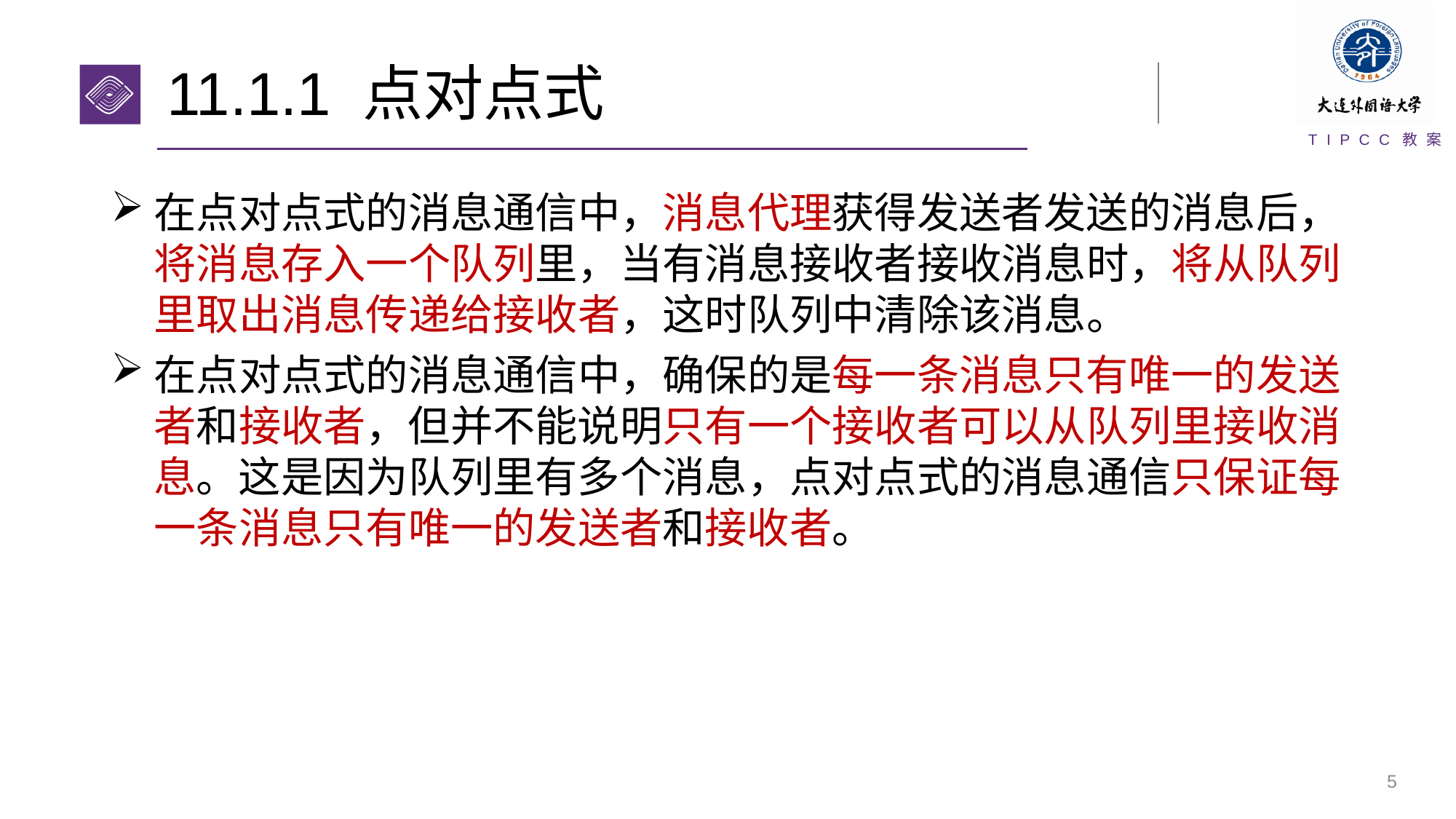

# 11.1.1 点对点式
在点对点式的消息通信中，消息代理获得发送者发送的消息后，将消息存入一个队列里，当有消息接收者接收消息时，将从队列里取出消息传递给接收者，这时队列中清除该消息。
在点对点式的消息通信中，确保的是每一条消息只有唯一的发送者和接收者，但并不能说明只有一个接收者可以从队列里接收消息。这是因为队列里有多个消息，点对点式的消息通信只保证每一条消息只有唯一的发送者和接收者。

5